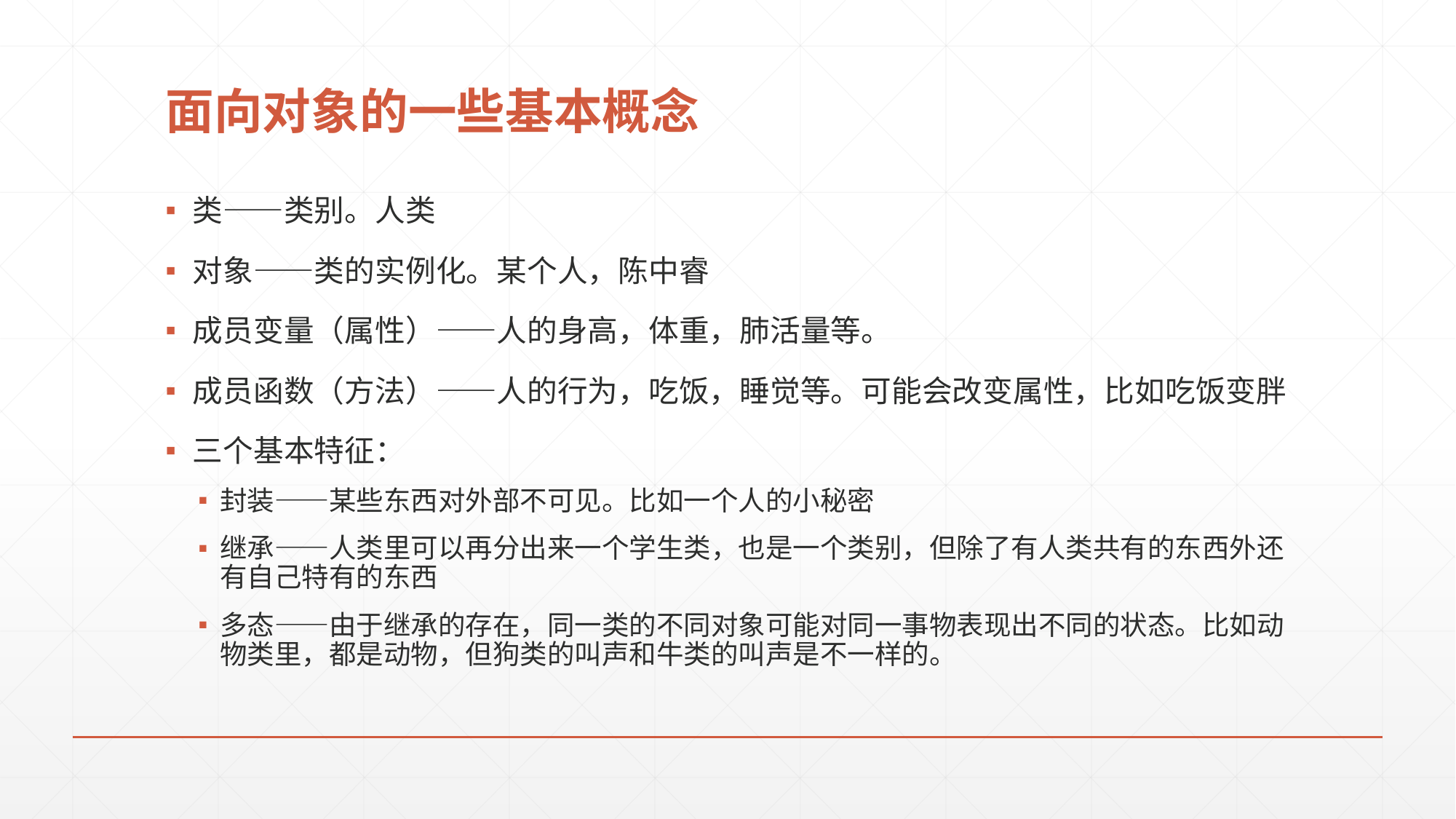

# 面向对象的一些基本概念
类——类别。人类
对象——类的实例化。某个人，陈中睿
成员变量（属性）——人的身高，体重，肺活量等。
成员函数（方法）——人的行为，吃饭，睡觉等。可能会改变属性，比如吃饭变胖
三个基本特征：
封装——某些东西对外部不可见。比如一个人的小秘密
继承——人类里可以再分出来一个学生类，也是一个类别，但除了有人类共有的东西外还有自己特有的东西
多态——由于继承的存在，同一类的不同对象可能对同一事物表现出不同的状态。比如动物类里，都是动物，但狗类的叫声和牛类的叫声是不一样的。